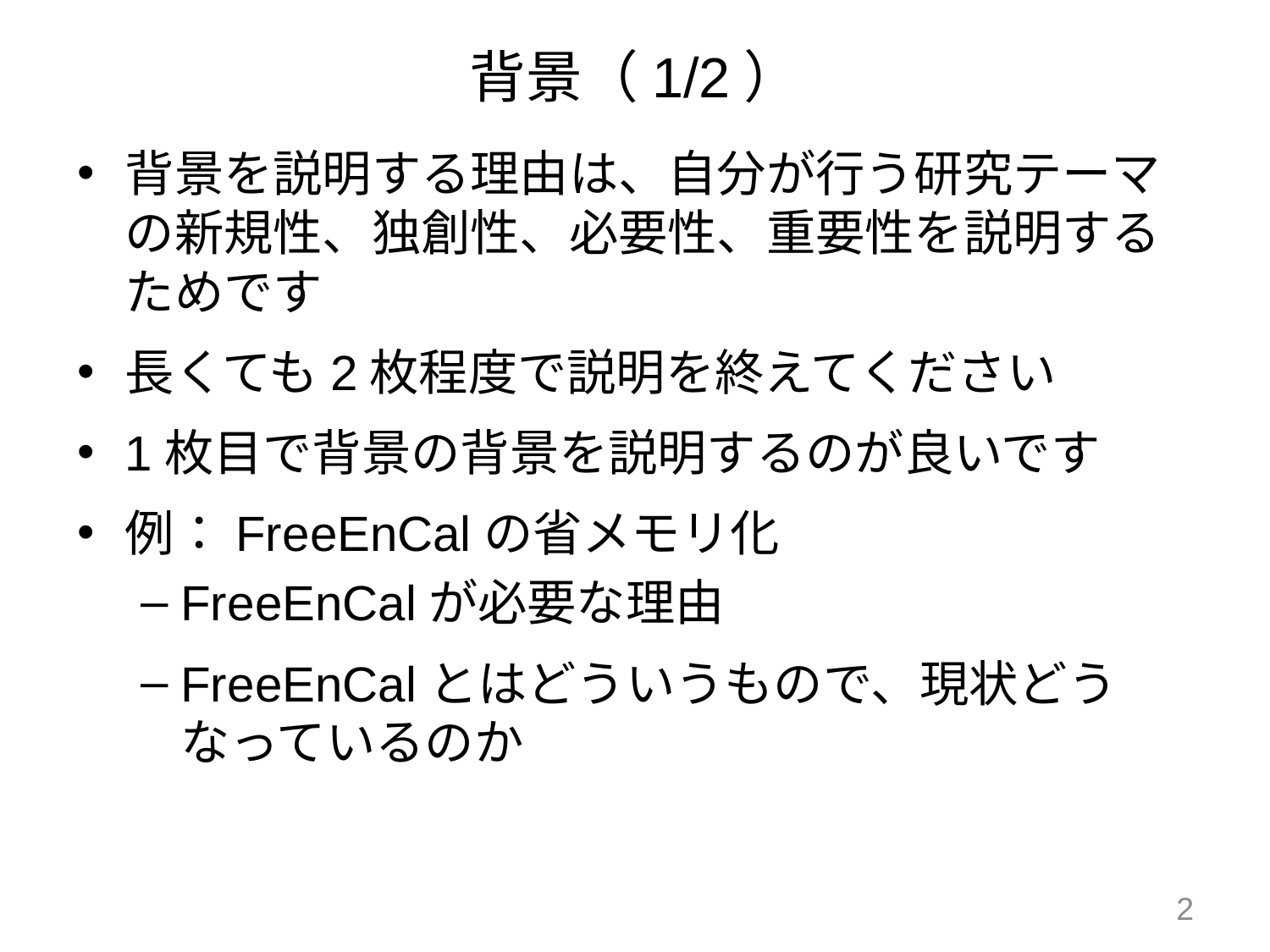

# 背景（1/2）
背景を説明する理由は、自分が行う研究テーマの新規性、独創性、必要性、重要性を説明するためです
長くても2枚程度で説明を終えてください
1枚目で背景の背景を説明するのが良いです
例：FreeEnCalの省メモリ化
FreeEnCalが必要な理由
FreeEnCalとはどういうもので、現状どうなっているのか

2